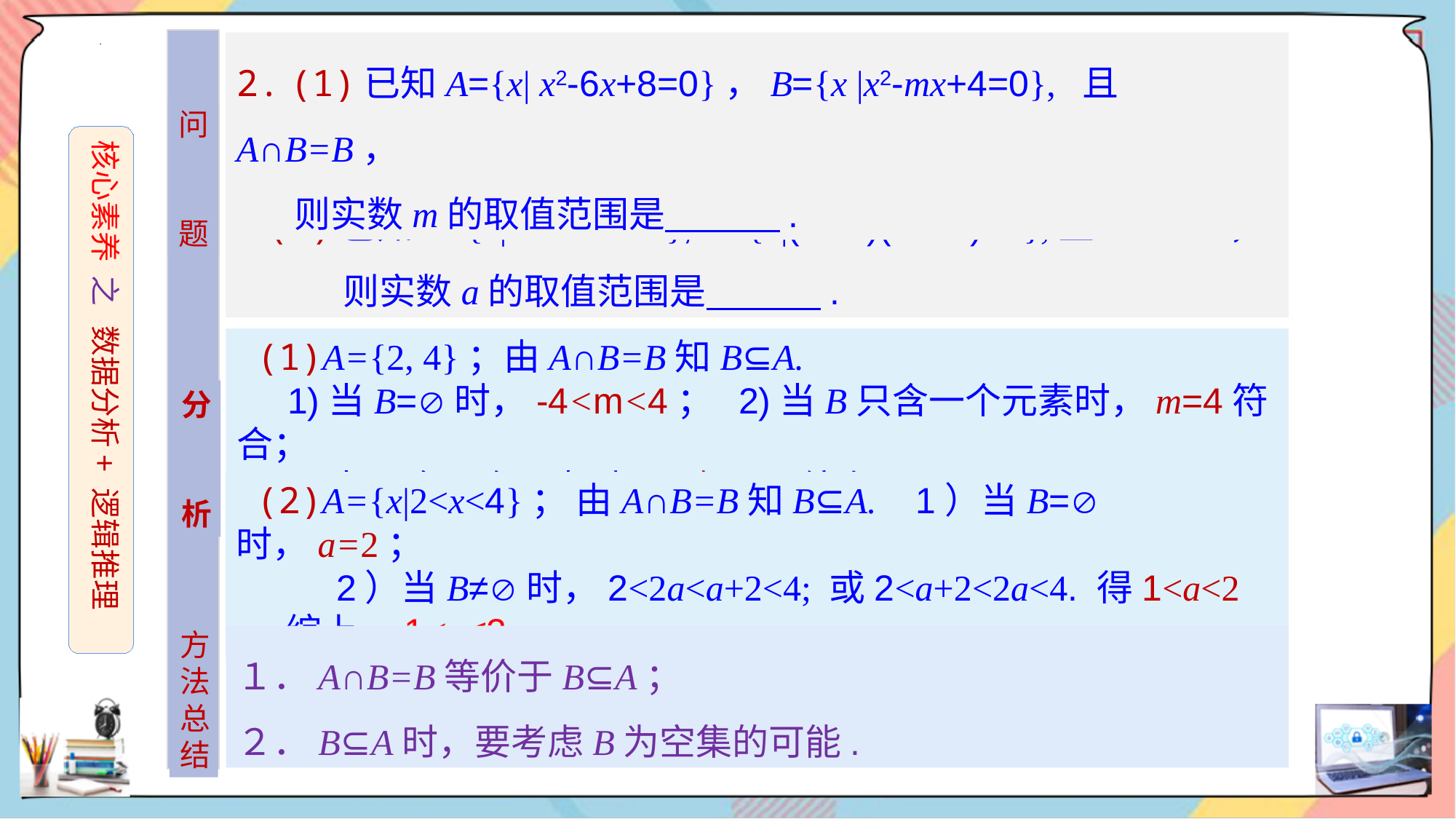

2. (1)已知A={x| x2-6x+8=0}，B={x |x2-mx+4=0},  且A∩B=B，
      则实数m的取值范围是              .
问

题
核心素养  之   数据分析+ 逻辑推理
   (2)已知A={x|x2-6x+8<0}, B={x|(x-2a)(x-a-2)<0},且A∩B=B，
            则实数a的取值范围是              .
  (1)A={2, 4}；由A∩B=B知B⊆A.
     1)当B=∅时，-4<m<4；  2)当B只含一个元素时，m=4符合；
     3)当B含两个元素时，无解.    综上，-4<m≤4
分

析
  (2)A={x|2<x<4}； 由A∩B=B知B⊆A.    1）当B=∅时，a=2；
           2）当B≠∅时，2<2a<a+2<4; 或2<a+2<2a<4. 得1<a<2
     综上，1<a≤2
方法总结
１．A∩B=B等价于B⊆A；
２．B⊆A时，要考虑B为空集的可能.